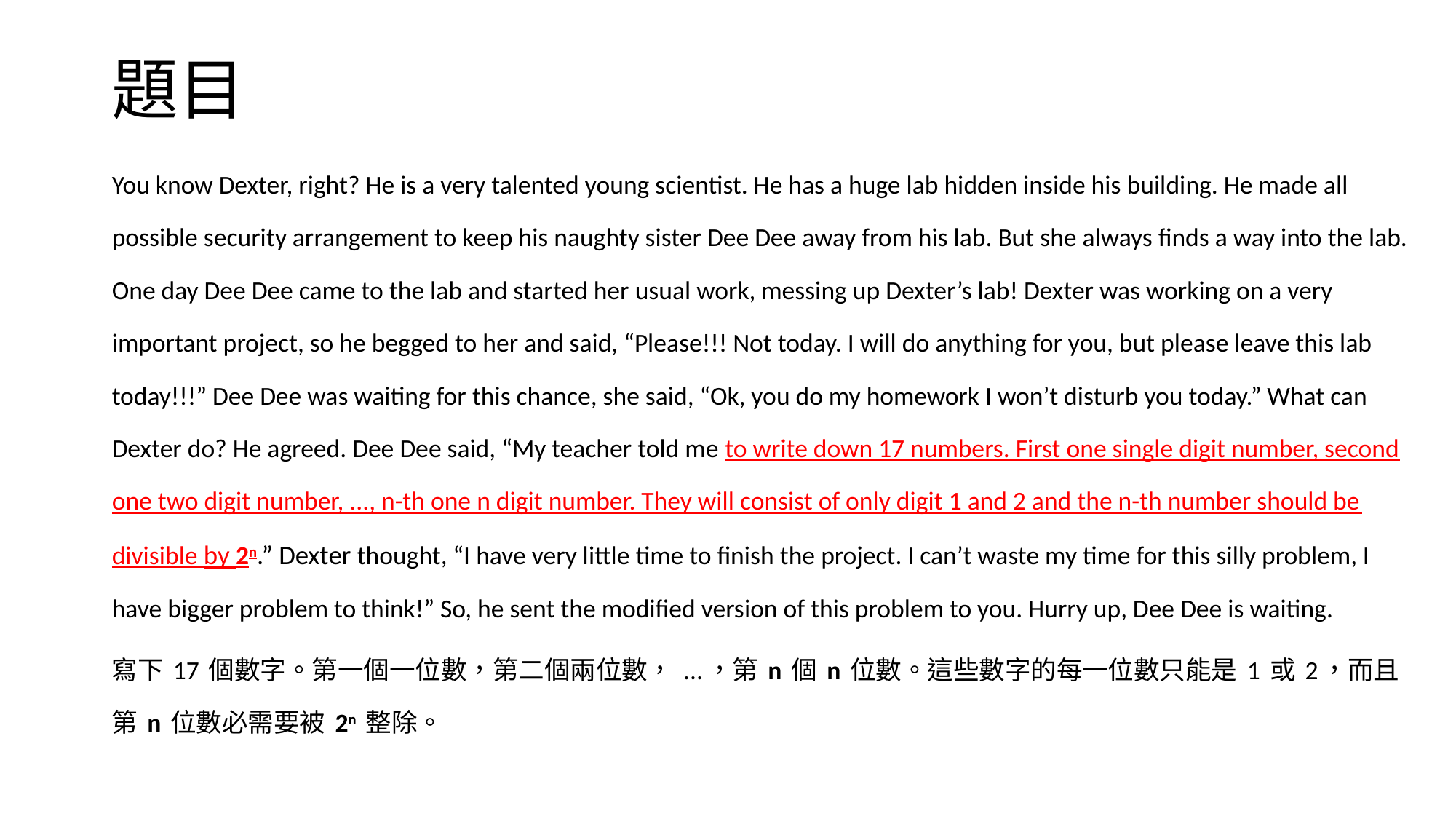

# 題目
You know Dexter, right? He is a very talented young scientist. He has a huge lab hidden inside his building. He made all possible security arrangement to keep his naughty sister Dee Dee away from his lab. But she always finds a way into the lab. One day Dee Dee came to the lab and started her usual work, messing up Dexter’s lab! Dexter was working on a very important project, so he begged to her and said, “Please!!! Not today. I will do anything for you, but please leave this lab today!!!” Dee Dee was waiting for this chance, she said, “Ok, you do my homework I won’t disturb you today.” What can Dexter do? He agreed. Dee Dee said, “My teacher told me to write down 17 numbers. First one single digit number, second one two digit number, ..., n-th one n digit number. They will consist of only digit 1 and 2 and the n-th number should be divisible by 2n.” Dexter thought, “I have very little time to finish the project. I can’t waste my time for this silly problem, I have bigger problem to think!” So, he sent the modified version of this problem to you. Hurry up, Dee Dee is waiting.
寫下 17 個數字。第一個一位數，第二個兩位數， ...，第 n 個 n 位數。這些數字的每一位數只能是 1 或 2，而且第 n 位數必需要被 2n 整除。